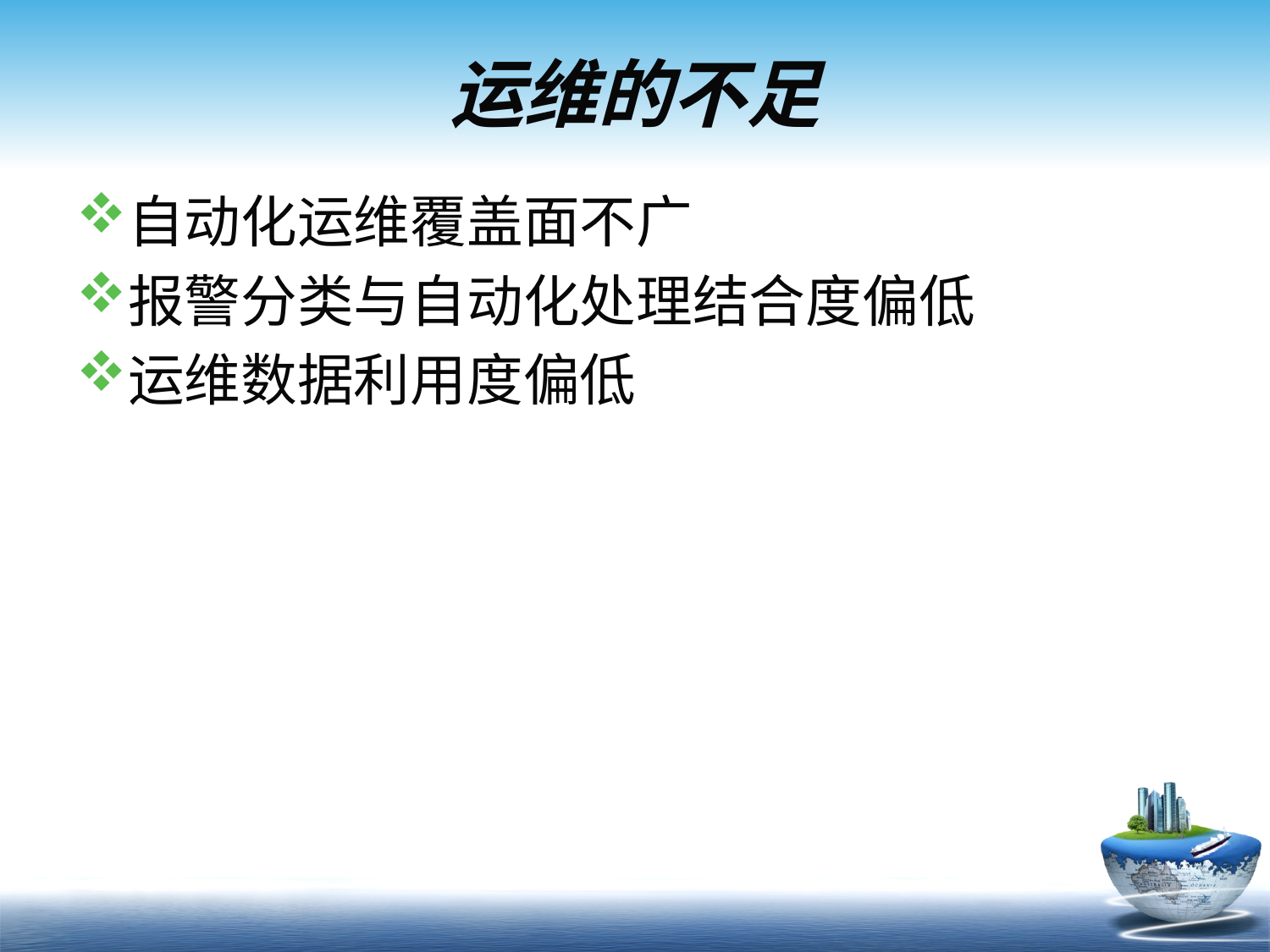

# 运维的不足
自动化运维覆盖面不广
报警分类与自动化处理结合度偏低
运维数据利用度偏低